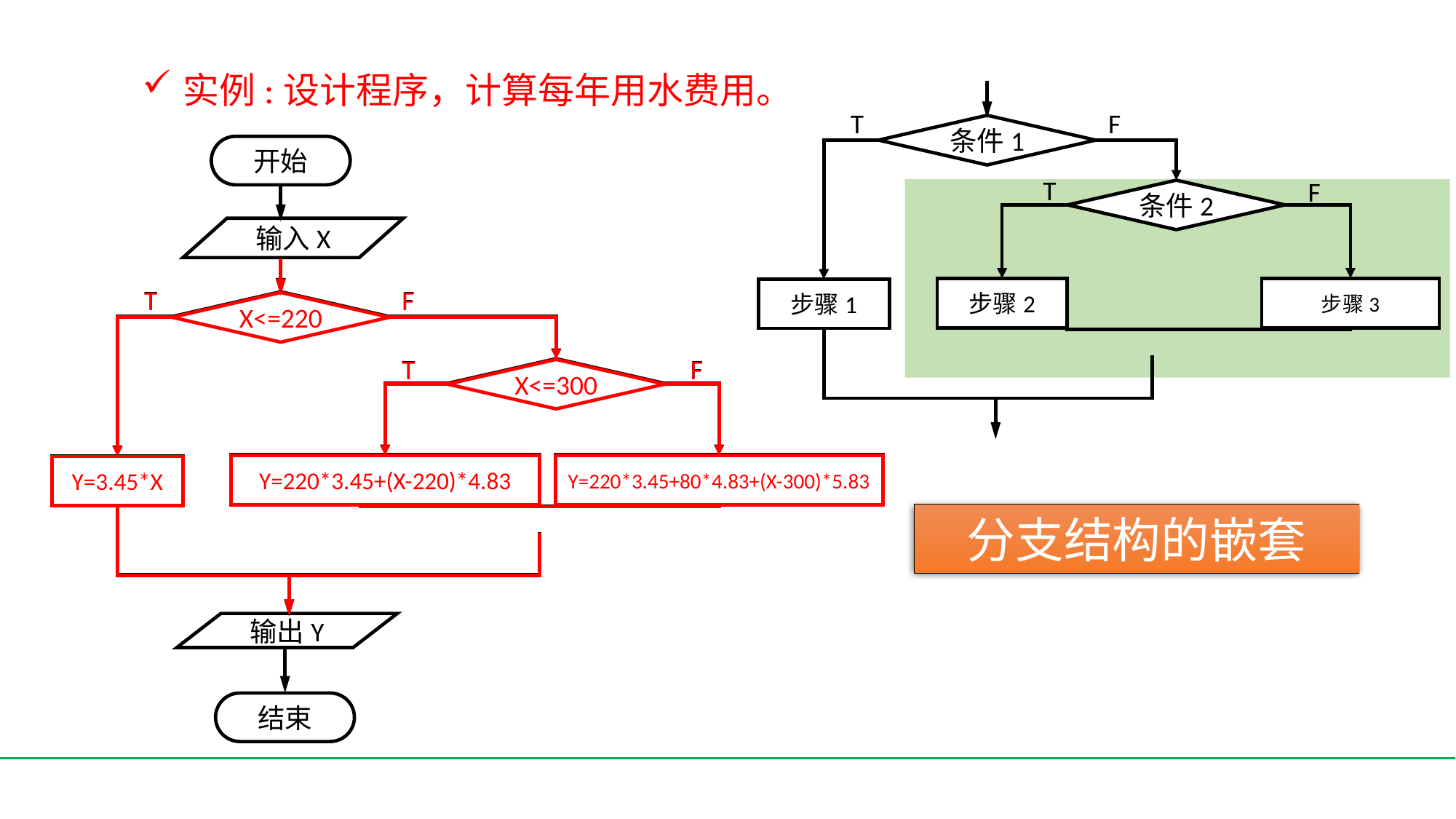

实例:设计程序，计算每年用水费用。
T
F
条件1
T
F
条件2
步骤2
步骤3
步骤1
开始
输入X
T
F
X<=220
T
F
X<=300
Y=220*3.45+(X-220)*4.83
Y=220*3.45+80*4.83+(X-300)*5.83
Y=3.45*X
输出Y
结束

T
F
X<=220
T
F
X<=300
Y=220*3.45+(X-220)*4.83
Y=220*3.45+80*4.83+(X-300)*5.83
Y=3.45*X
分支结构的嵌套